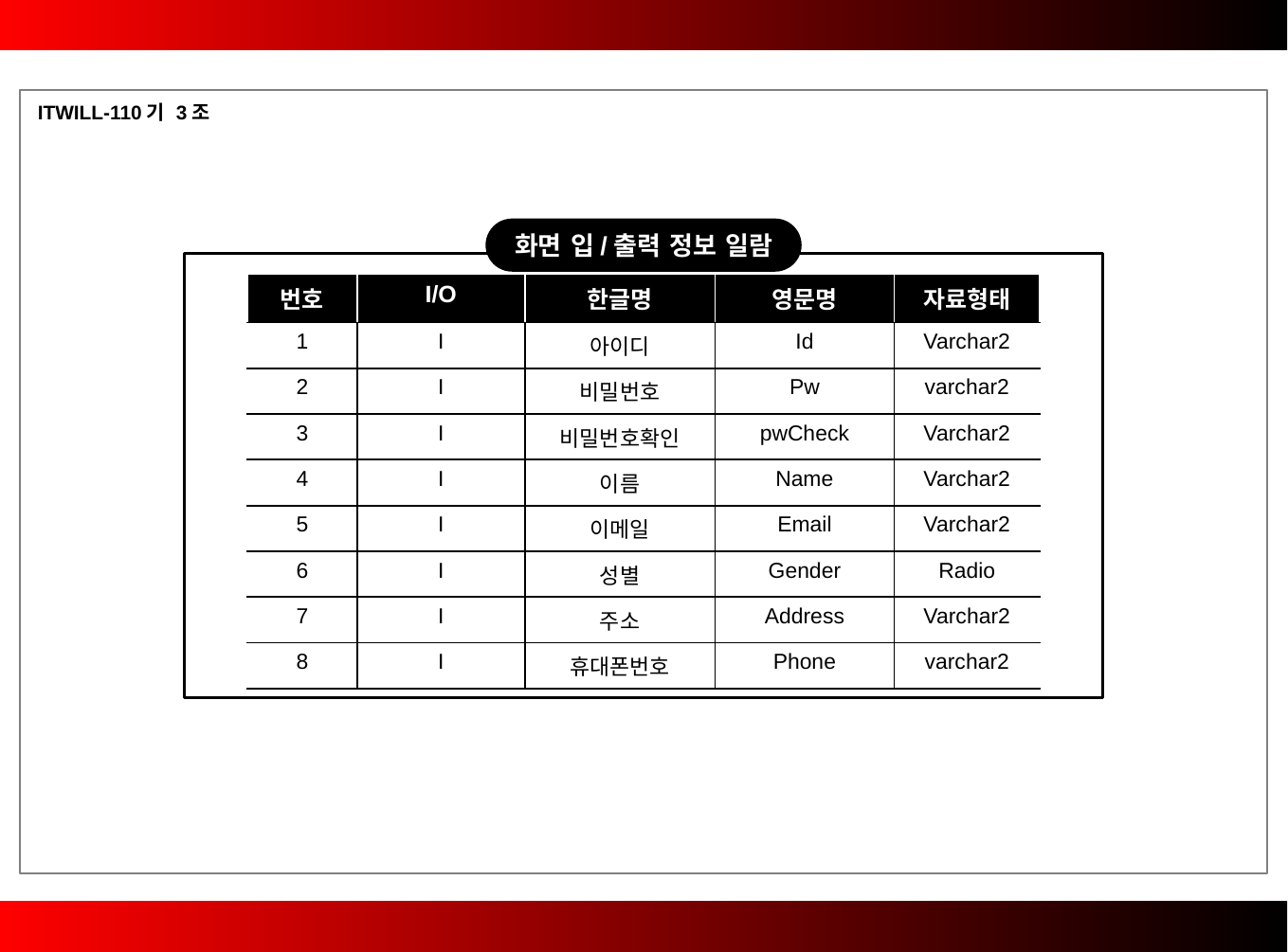

ITWILL-110기 3조
화면 입/출력 정보 일람

| 번호 | I/O | 한글명 | 영문명 | 자료형태 |
| --- | --- | --- | --- | --- |
| 1 | I | 아이디 | Id | Varchar2 |
| 2 | I | 비밀번호 | Pw | varchar2 |
| 3 | I | 비밀번호확인 | pwCheck | Varchar2 |
| 4 | I | 이름 | Name | Varchar2 |
| 5 | I | 이메일 | Email | Varchar2 |
| 6 | I | 성별 | Gender | Radio |
| 7 | I | 주소 | Address | Varchar2 |
| 8 | I | 휴대폰번호 | Phone | varchar2 |